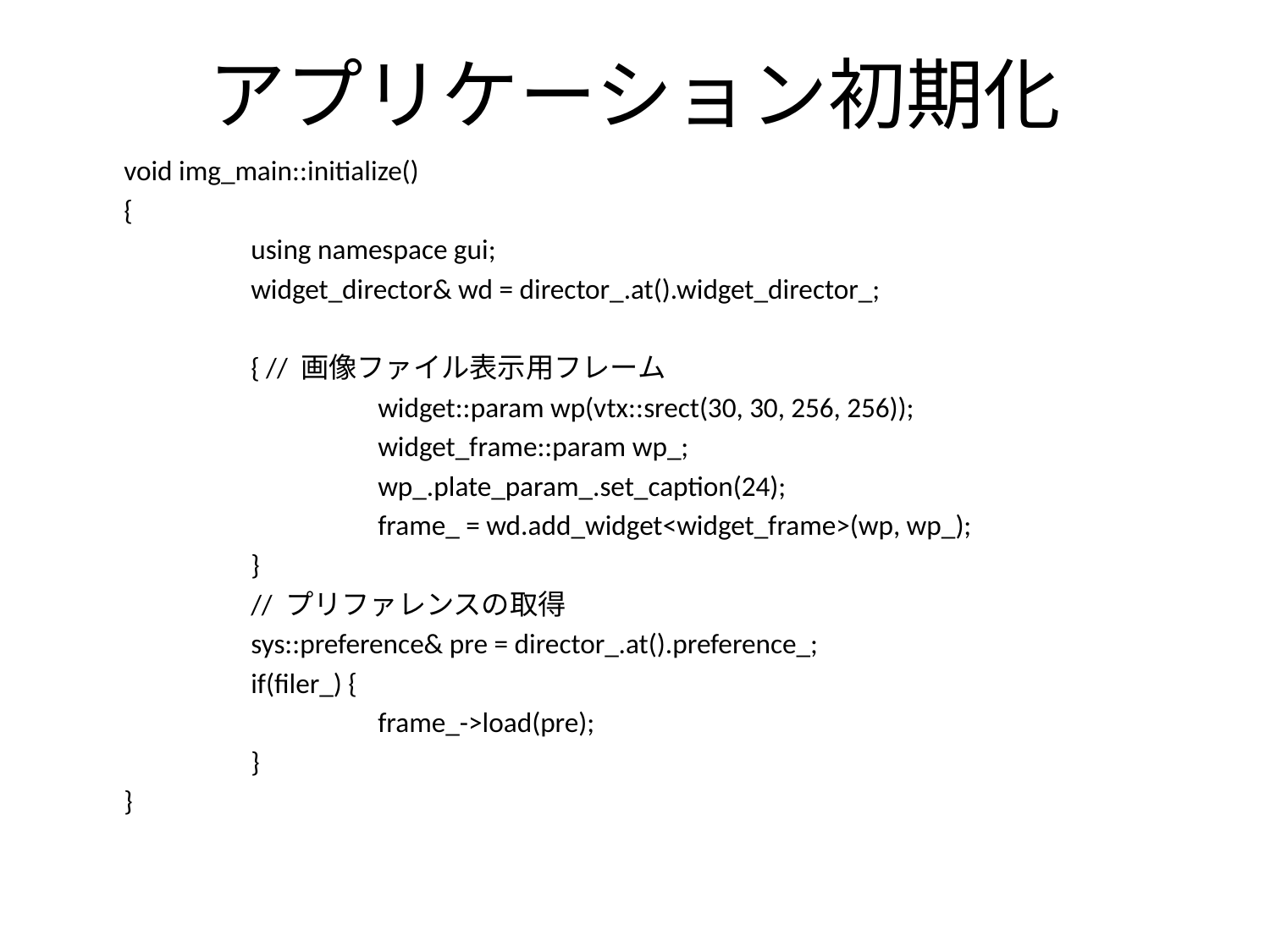

# アプリケーション初期化
	void img_main::initialize()
	{
		using namespace gui;
		widget_director& wd = director_.at().widget_director_;

		{ // 画像ファイル表示用フレーム
			widget::param wp(vtx::srect(30, 30, 256, 256));
			widget_frame::param wp_;
			wp_.plate_param_.set_caption(24);
			frame_ = wd.add_widget<widget_frame>(wp, wp_);
		}
		// プリファレンスの取得
		sys::preference& pre = director_.at().preference_;
		if(filer_) {
			frame_->load(pre);
		}
	}